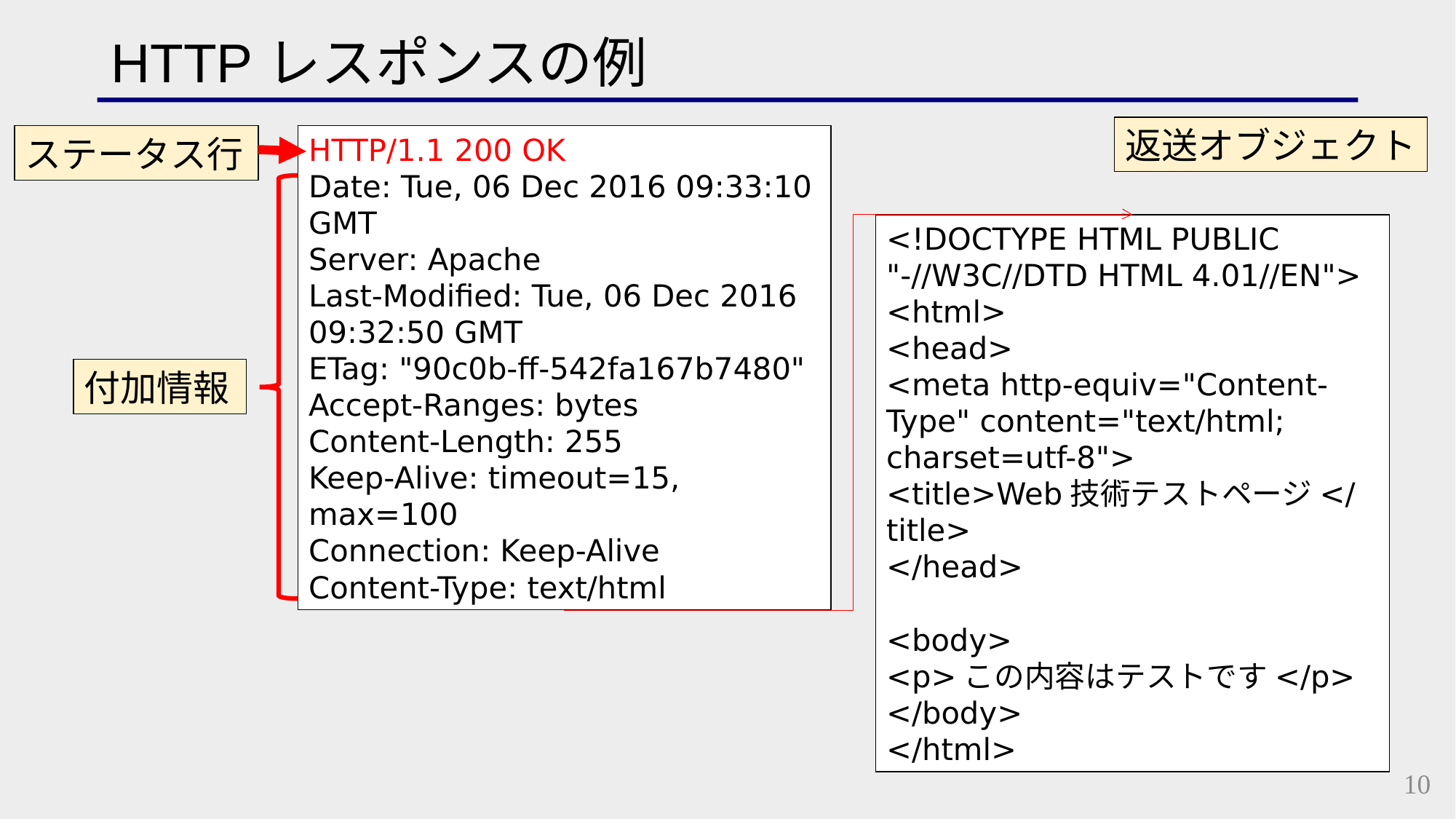

# HTTPレスポンスの例
返送オブジェクト
ステータス行
HTTP/1.1 200 OK
Date: Tue, 06 Dec 2016 09:33:10 GMT
Server: Apache
Last-Modified: Tue, 06 Dec 2016 09:32:50 GMT
ETag: "90c0b-ff-542fa167b7480"
Accept-Ranges: bytes
Content-Length: 255
Keep-Alive: timeout=15, max=100
Connection: Keep-Alive
Content-Type: text/html

<!DOCTYPE HTML PUBLIC "-//W3C//DTD HTML 4.01//EN">
<html>
<head>
<meta http-equiv="Content-Type" content="text/html; charset=utf-8">
<title>Web技術テストページ</title>
</head>

<body>
<p>この内容はテストです</p>
</body>
</html>
付加情報
10